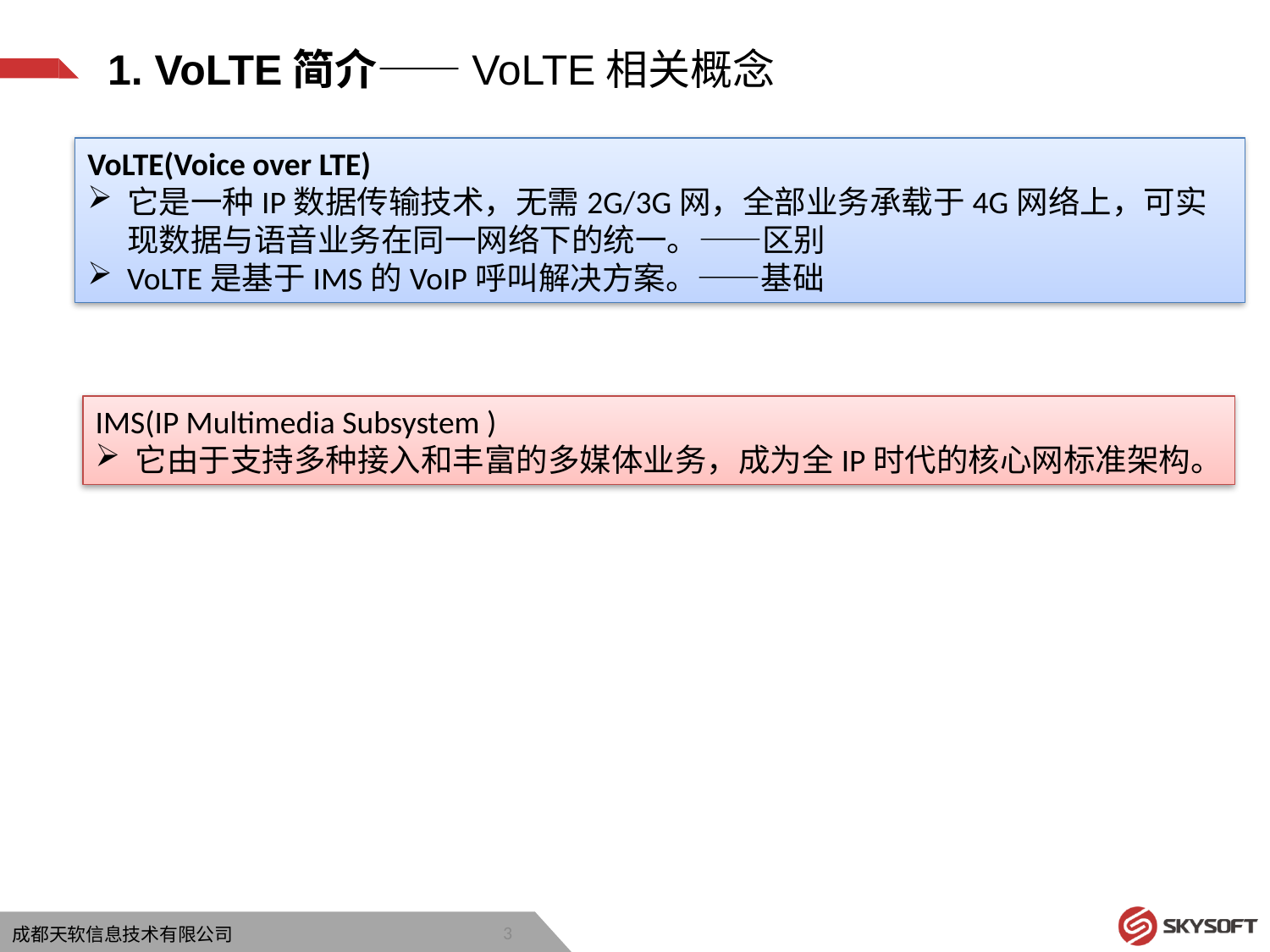

1. VoLTE简介——VoLTE相关概念
VoLTE(Voice over LTE)
它是一种IP数据传输技术，无需2G/3G网，全部业务承载于4G网络上，可实现数据与语音业务在同一网络下的统一。——区别
VoLTE是基于IMS的VoIP呼叫解决方案。——基础
IMS(IP Multimedia Subsystem )
它由于支持多种接入和丰富的多媒体业务，成为全IP时代的核心网标准架构。
3